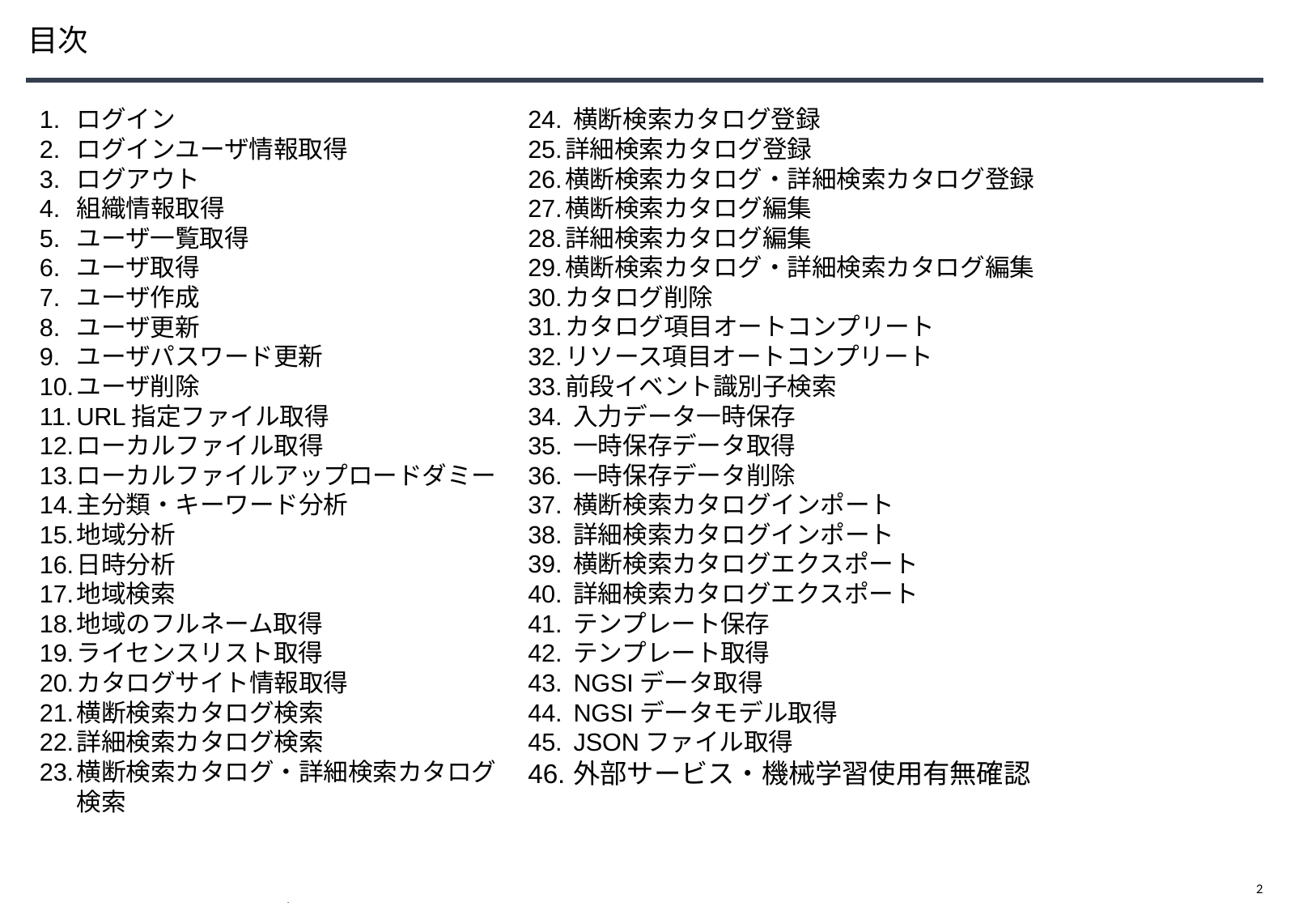

目次
ログイン
ログインユーザ情報取得
ログアウト
組織情報取得
ユーザ一覧取得
ユーザ取得
ユーザ作成
ユーザ更新
ユーザパスワード更新
ユーザ削除
URL指定ファイル取得
ローカルファイル取得
ローカルファイルアップロードダミー
主分類・キーワード分析
地域分析
日時分析
地域検索
地域のフルネーム取得
ライセンスリスト取得
カタログサイト情報取得
横断検索カタログ検索
詳細検索カタログ検索
横断検索カタログ・詳細検索カタログ検索
横断検索カタログ登録
詳細検索カタログ登録
横断検索カタログ・詳細検索カタログ登録
横断検索カタログ編集
詳細検索カタログ編集
横断検索カタログ・詳細検索カタログ編集
カタログ削除
カタログ項目オートコンプリート
リソース項目オートコンプリート
前段イベント識別子検索
入力データ一時保存
一時保存データ取得
一時保存データ削除
横断検索カタログインポート
詳細検索カタログインポート
横断検索カタログエクスポート
詳細検索カタログエクスポート
テンプレート保存
テンプレート取得
NGSIデータ取得
NGSIデータモデル取得
JSONファイル取得
外部サービス・機械学習使用有無確認